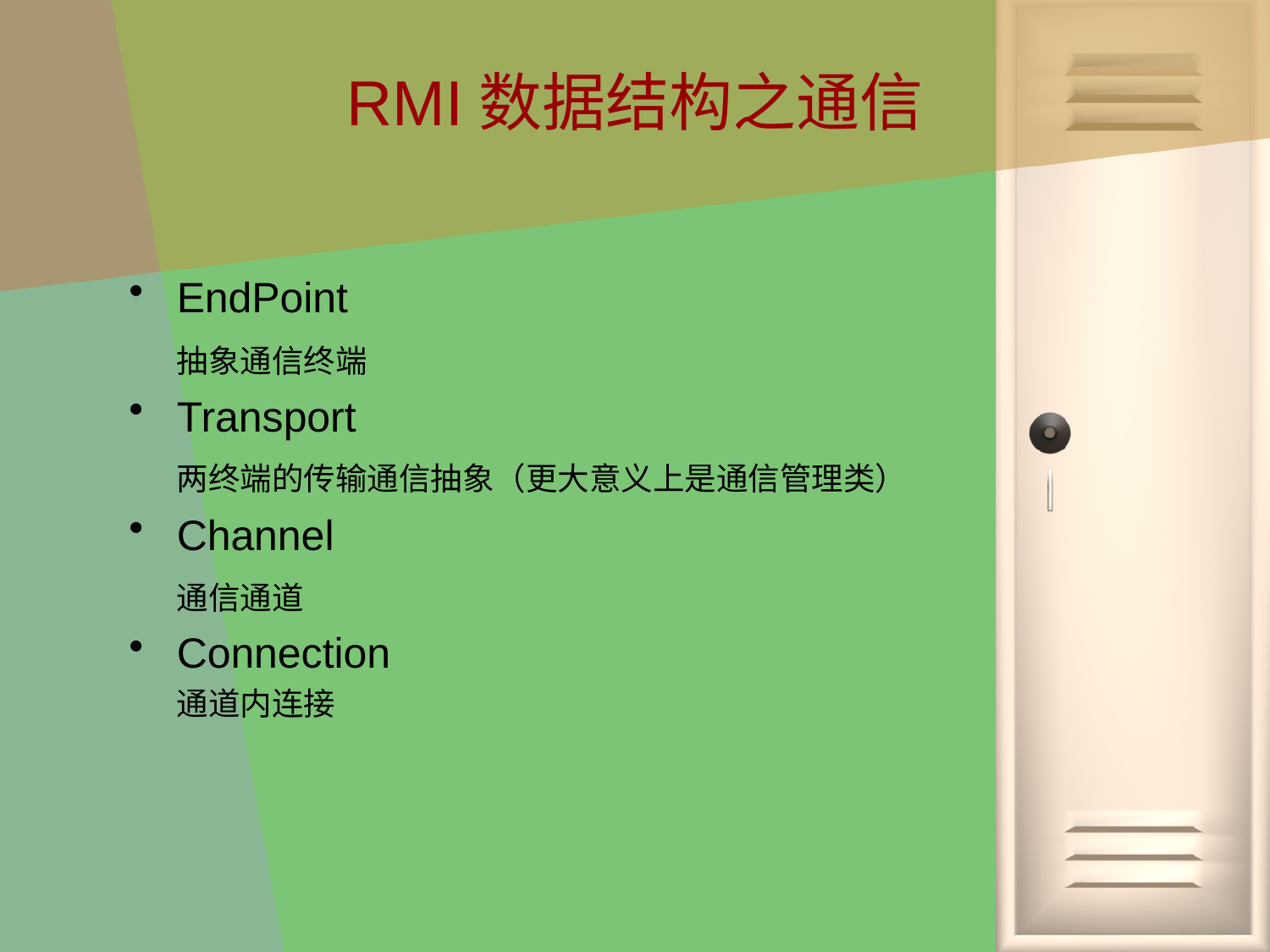

# RMI数据结构之通信
EndPoint
	抽象通信终端
Transport
	两终端的传输通信抽象（更大意义上是通信管理类）
Channel
	通信通道
Connection
	通道内连接